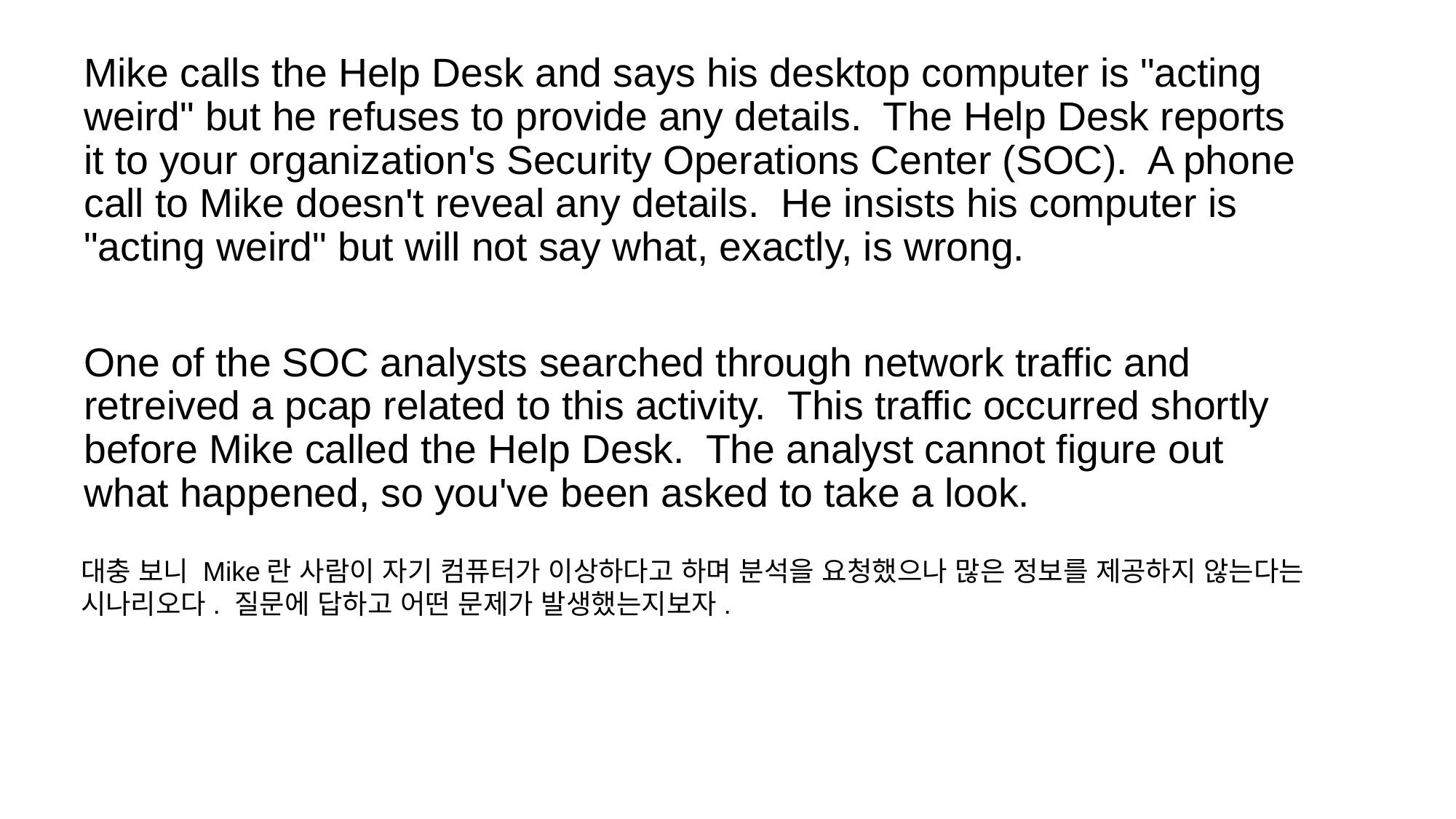

Mike calls the Help Desk and says his desktop computer is "acting weird" but he refuses to provide any details.  The Help Desk reports it to your organization's Security Operations Center (SOC).  A phone call to Mike doesn't reveal any details.  He insists his computer is "acting weird" but will not say what, exactly, is wrong.

One of the SOC analysts searched through network traffic and retreived a pcap related to this activity.  This traffic occurred shortly before Mike called the Help Desk.  The analyst cannot figure out what happened, so you've been asked to take a look.

대충 보니 Mike란 사람이 자기 컴퓨터가 이상하다고 하며 분석을 요청했으나 많은 정보를 제공하지 않는다는 시나리오다. 질문에 답하고 어떤 문제가 발생했는지보자.